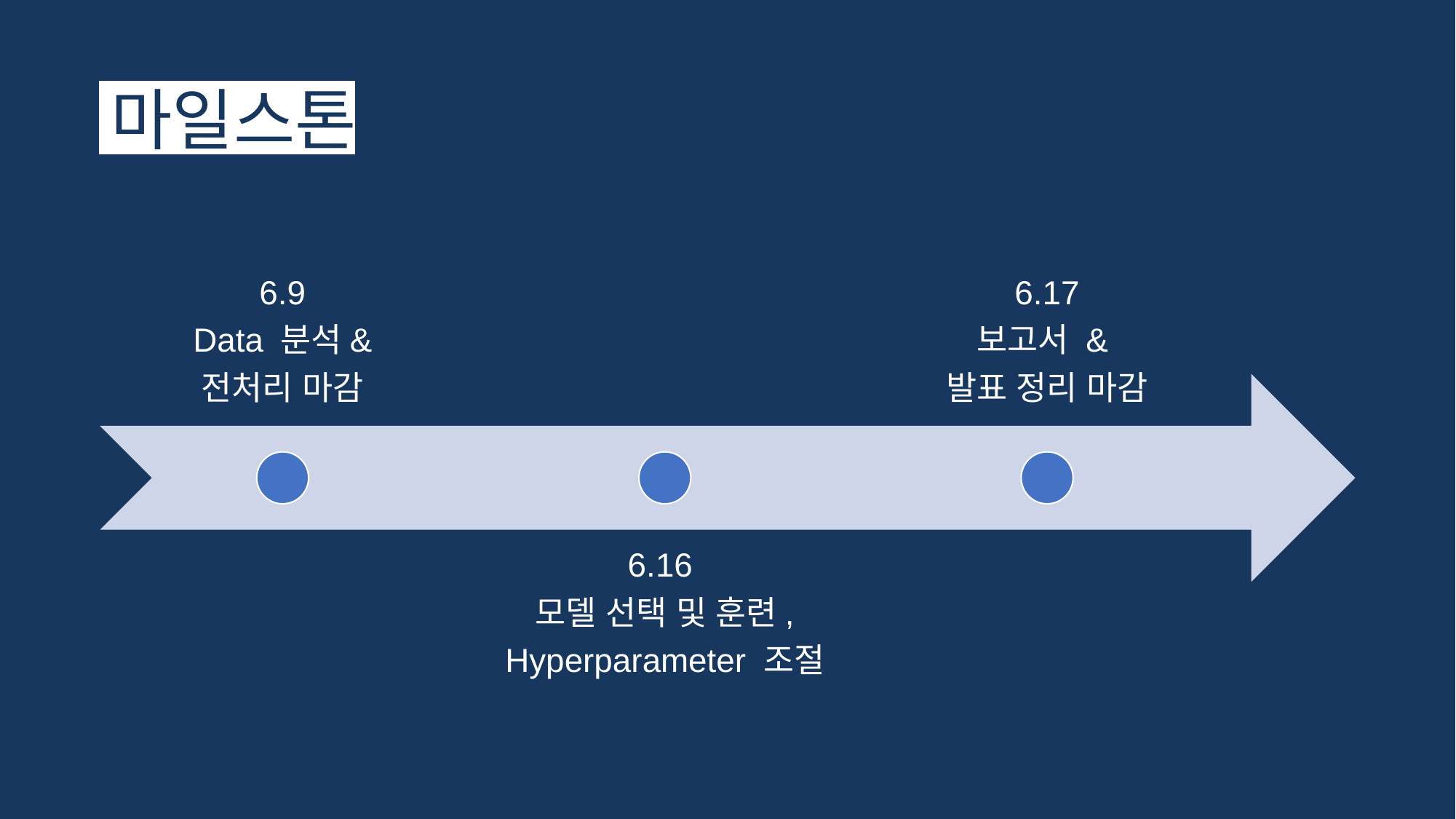

# 마일스톤

6.9
Data 분석&
전처리 마감
6.16
모델 선택 및 훈련,
Hyperparameter 조절
6.17
보고서 &
발표 정리 마감